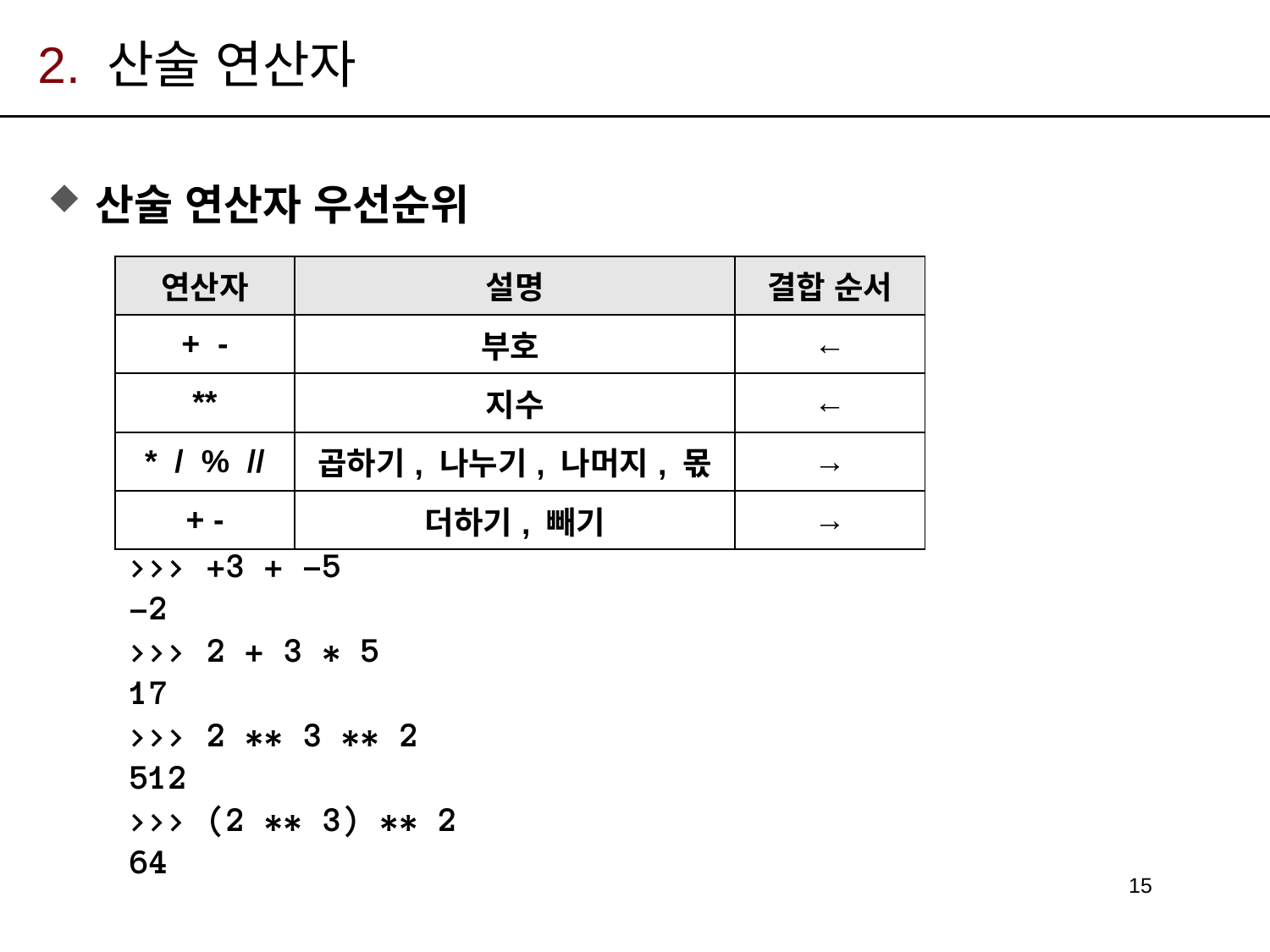

# 2. 산술 연산자
산술 연산자 우선순위
| 연산자 | 설명 | 결합 순서 |
| --- | --- | --- |
| + - | 부호 | ← |
| \*\* | 지수 | ← |
| \* / % // | 곱하기, 나누기, 나머지, 몫 | → |
| + - | 더하기, 빼기 | → |
>>> +3 + -5
-2
>>> 2 + 3 * 5
17
>>> 2 ** 3 ** 2
512
>>> (2 ** 3) ** 2
64
15